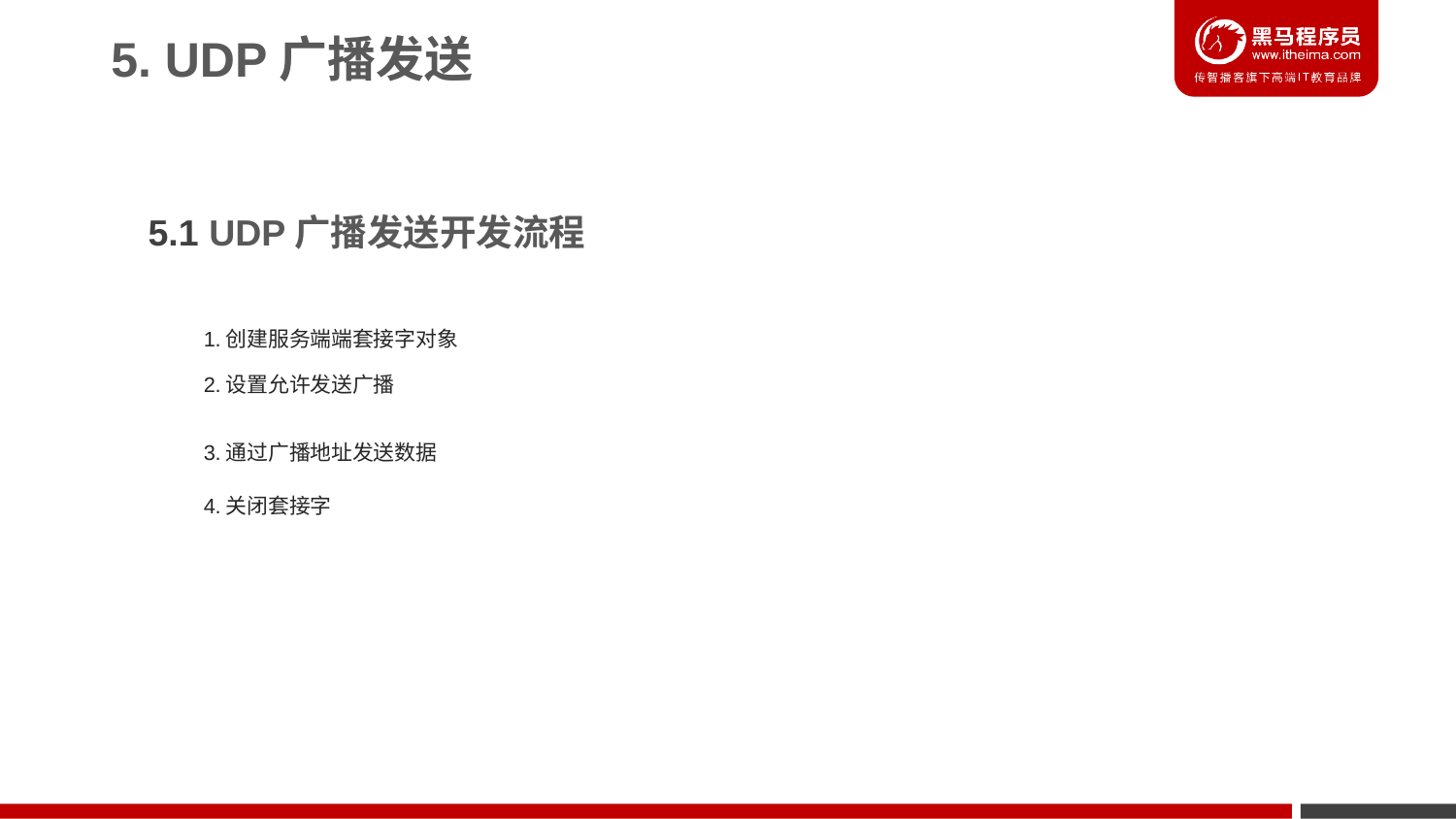

5. UDP广播发送
5.1 UDP广播发送开发流程
1.创建服务端端套接字对象
2.设置允许发送广播
3.通过广播地址发送数据
4.关闭套接字